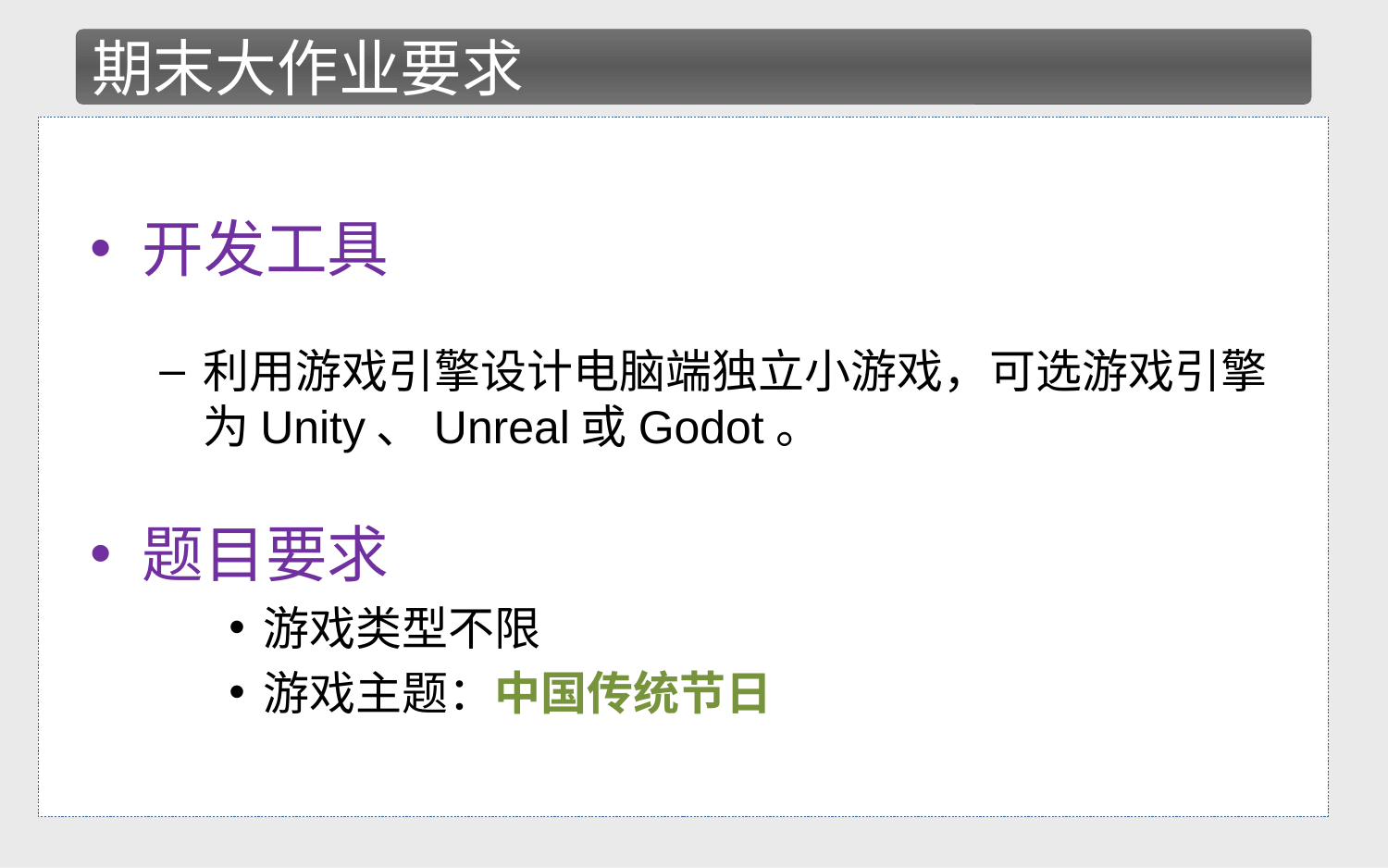

期末大作业要求

开发工具

利用游戏引擎设计电脑端独立小游戏，可选游戏引擎为Unity、Unreal或Godot。

题目要求
游戏类型不限
游戏主题：中国传统节日